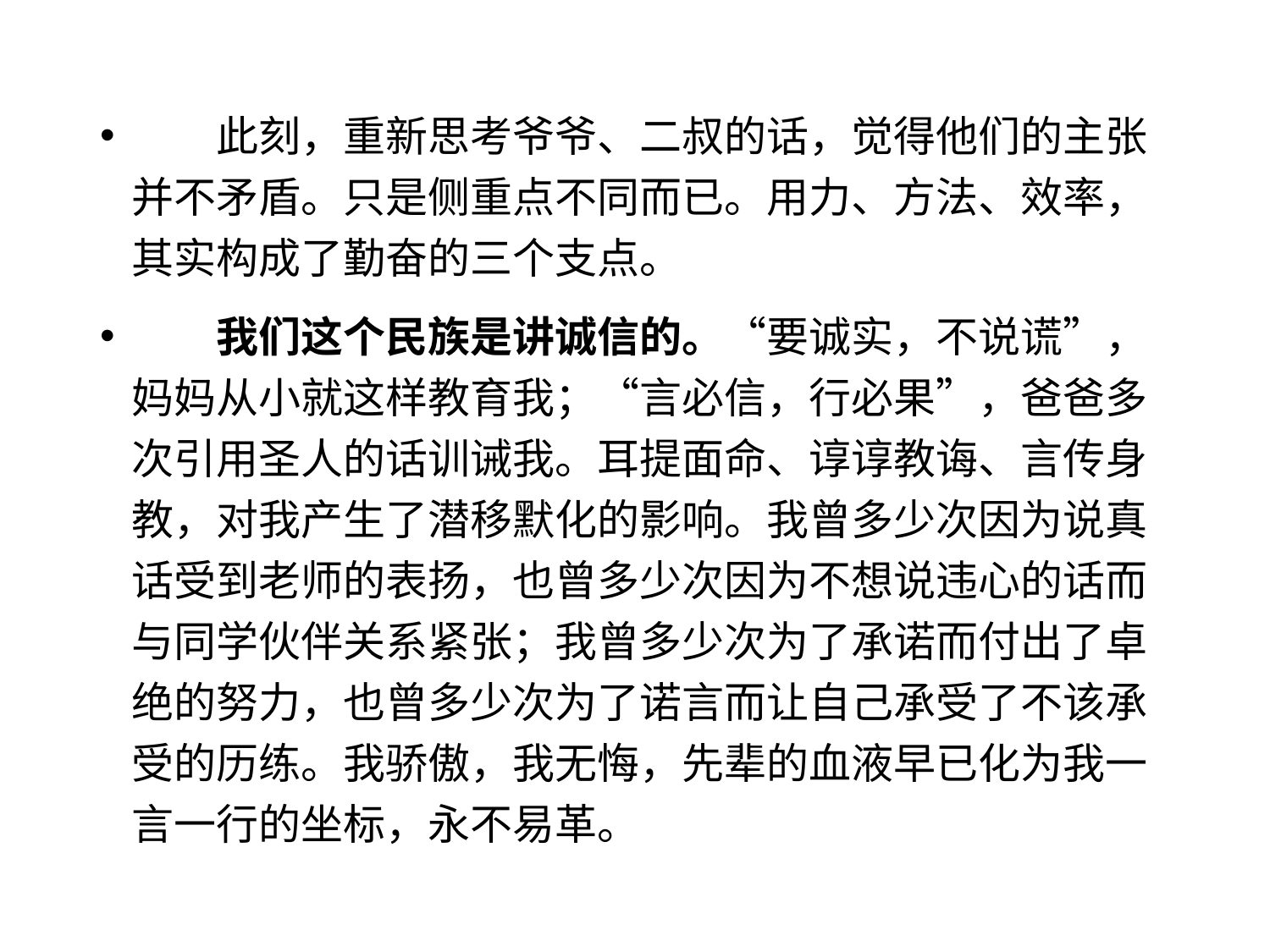

此刻，重新思考爷爷、二叔的话，觉得他们的主张并不矛盾。只是侧重点不同而已。用力、方法、效率，其实构成了勤奋的三个支点。
　　我们这个民族是讲诚信的。“要诚实，不说谎”，妈妈从小就这样教育我；“言必信，行必果”，爸爸多次引用圣人的话训诫我。耳提面命、谆谆教诲、言传身教，对我产生了潜移默化的影响。我曾多少次因为说真话受到老师的表扬，也曾多少次因为不想说违心的话而与同学伙伴关系紧张；我曾多少次为了承诺而付出了卓绝的努力，也曾多少次为了诺言而让自己承受了不该承受的历练。我骄傲，我无悔，先辈的血液早已化为我一言一行的坐标，永不易革。